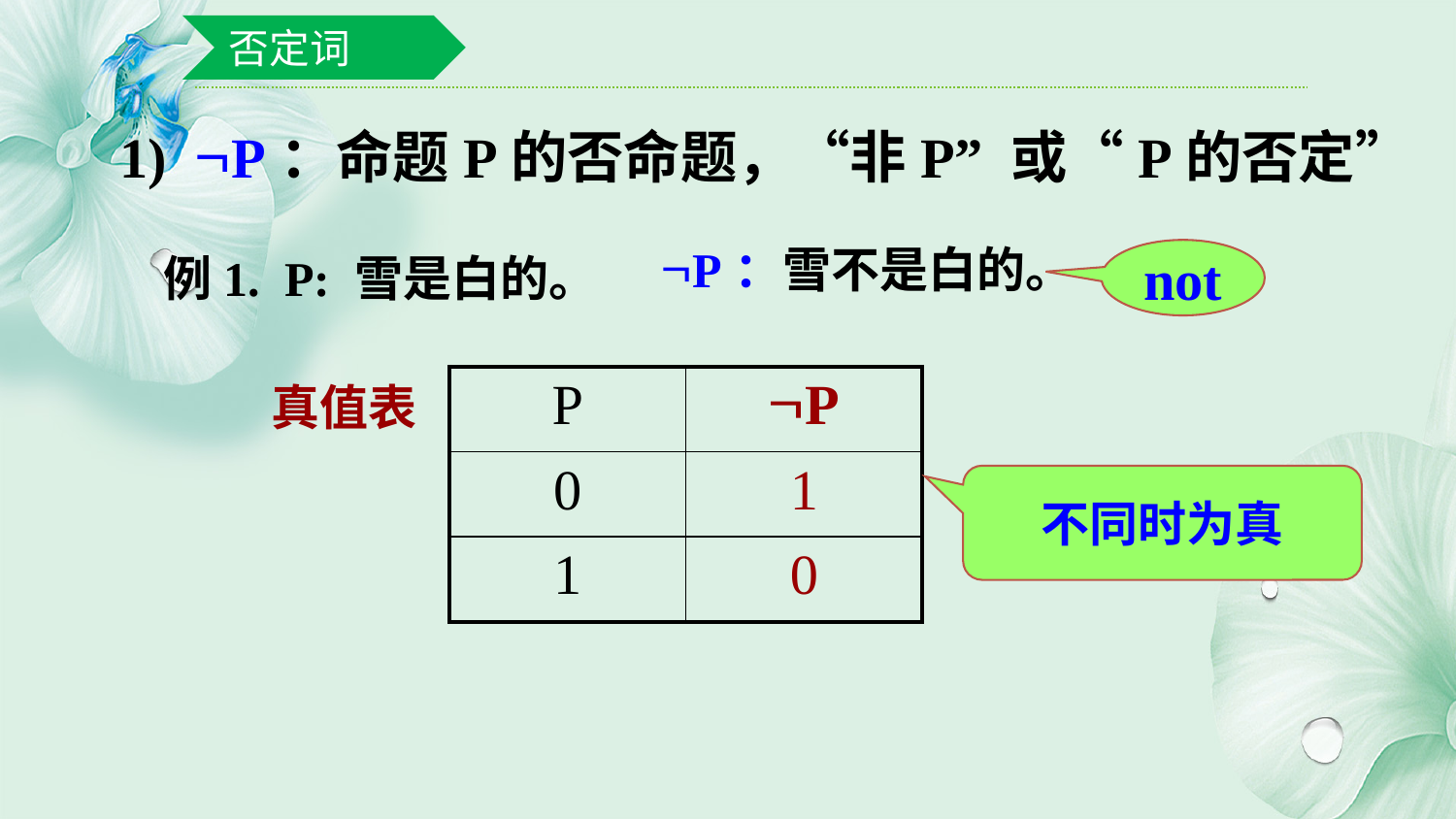

否定词
1)  ¬P：命题P的否命题，“非P” 或“P的否定”
例1.  P: 雪是白的。
¬P：雪不是白的。
not
| P | ¬P |
| --- | --- |
| 0 | 1 |
| 1 | 0 |
真值表
不同时为真